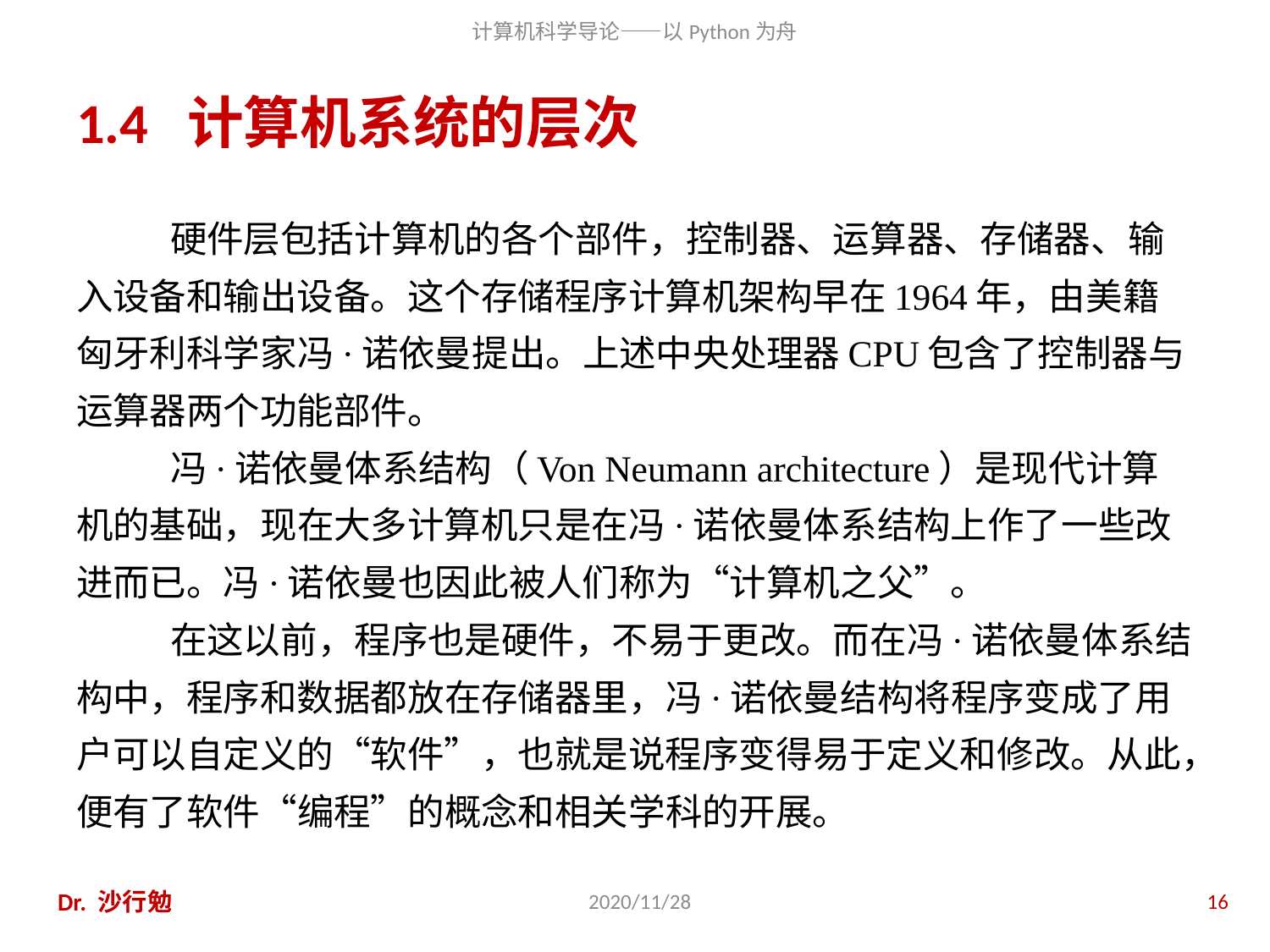

# 1.4  计算机系统的层次
硬件层包括计算机的各个部件，控制器、运算器、存储器、输入设备和输出设备。这个存储程序计算机架构早在1964年，由美籍匈牙利科学家冯·诺依曼提出。上述中央处理器CPU包含了控制器与运算器两个功能部件。
冯·诺依曼体系结构（Von Neumann architecture）是现代计算机的基础，现在大多计算机只是在冯·诺依曼体系结构上作了一些改进而已。冯·诺依曼也因此被人们称为“计算机之父”。
在这以前，程序也是硬件，不易于更改。而在冯·诺依曼体系结构中，程序和数据都放在存储器里，冯·诺依曼结构将程序变成了用户可以自定义的“软件”，也就是说程序变得易于定义和修改。从此，便有了软件“编程”的概念和相关学科的开展。
Dr. 沙行勉
2020/11/28
16